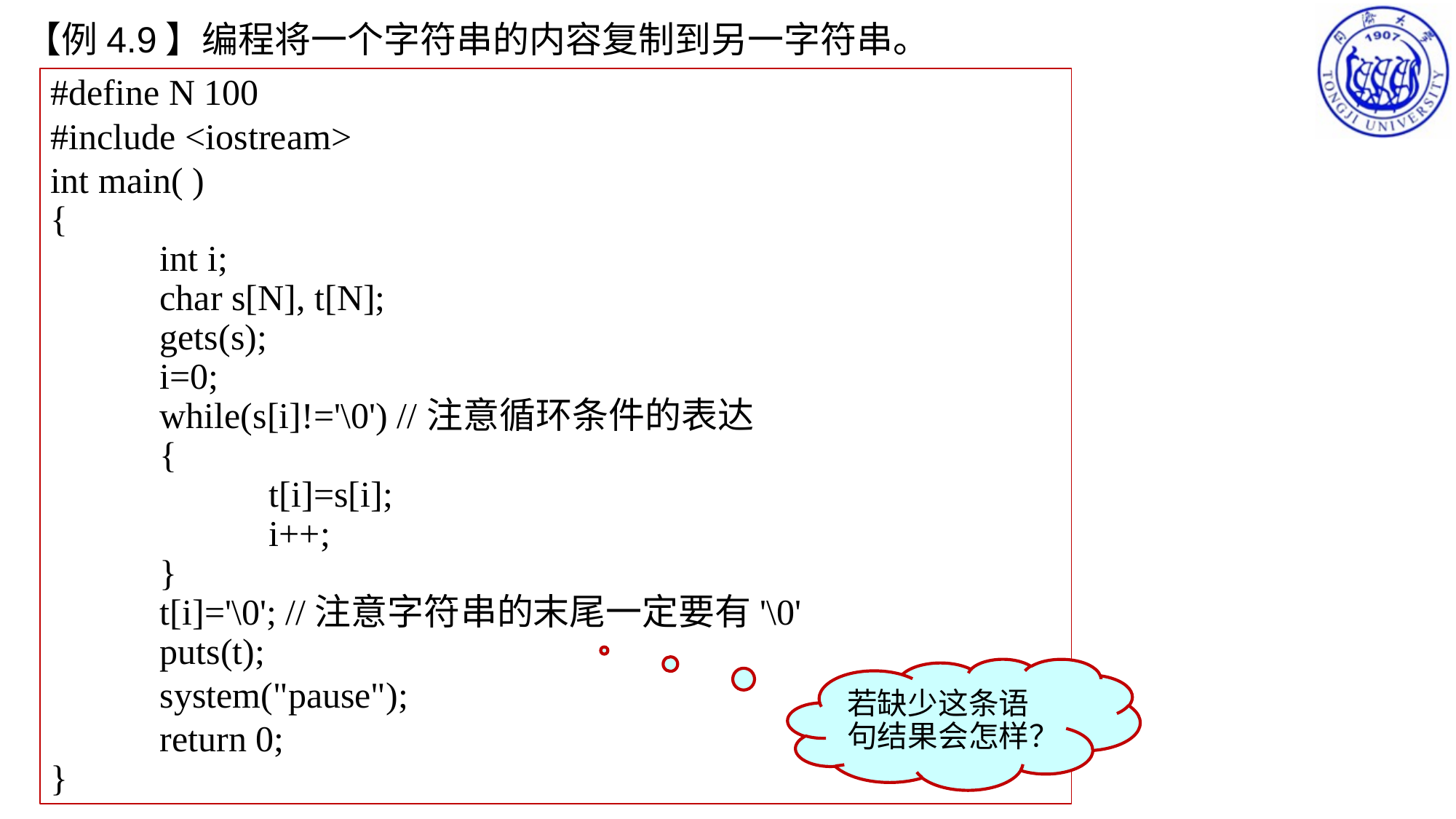

【例4.9】编程将一个字符串的内容复制到另一字符串。
#define N 100
#include <iostream>
int main( )
{
	int i;
	char s[N], t[N];
	gets(s);
	i=0;
	while(s[i]!='\0') //注意循环条件的表达
	{
		t[i]=s[i];
		i++;
	}
	t[i]='\0'; //注意字符串的末尾一定要有'\0'
	puts(t);
            system("pause");
            return 0;
}
若缺少这条语句结果会怎样？